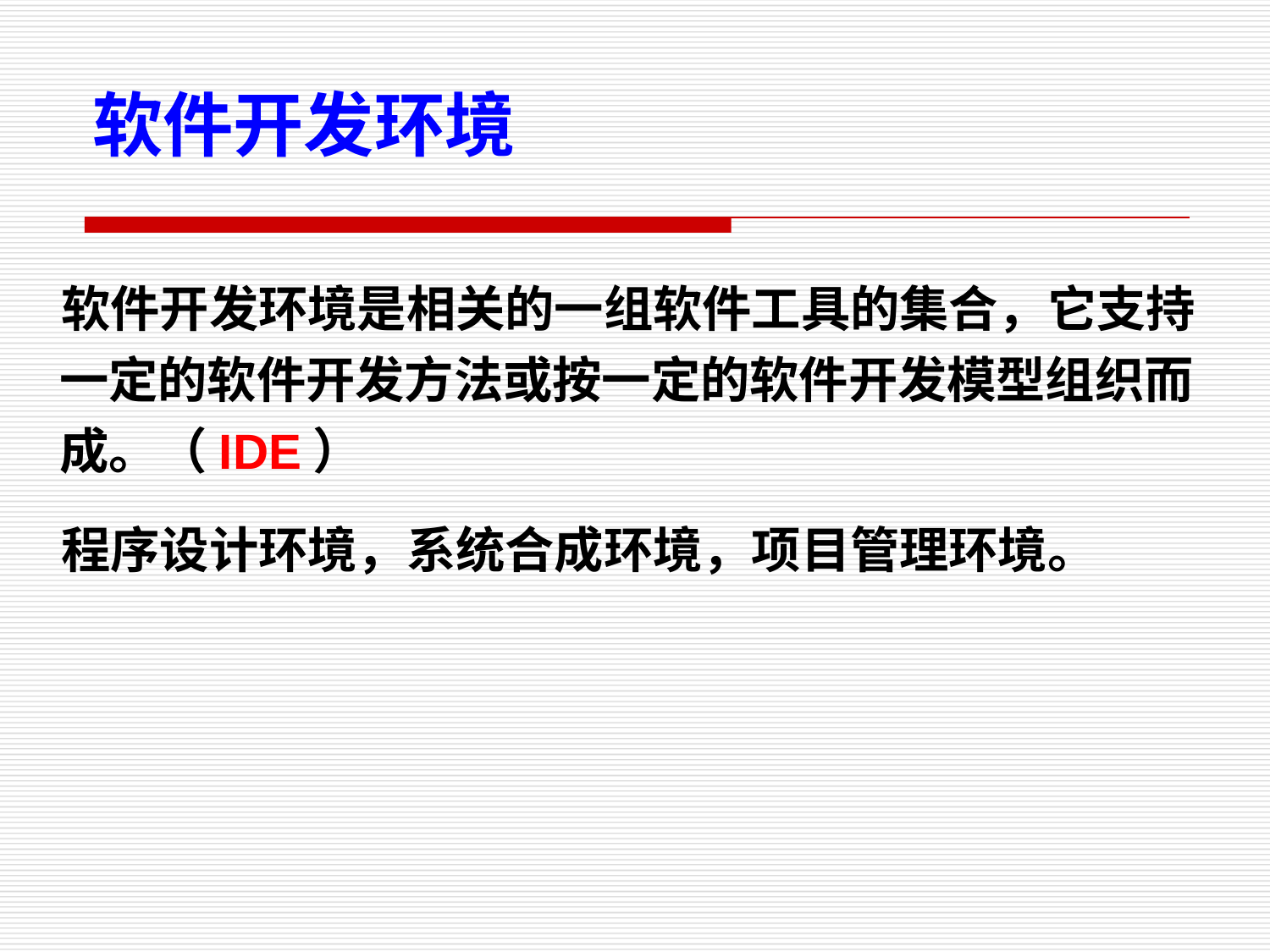

软件开发环境
软件开发环境是相关的一组软件工具的集合，它支持一定的软件开发方法或按一定的软件开发模型组织而成。（IDE）
程序设计环境，系统合成环境，项目管理环境。